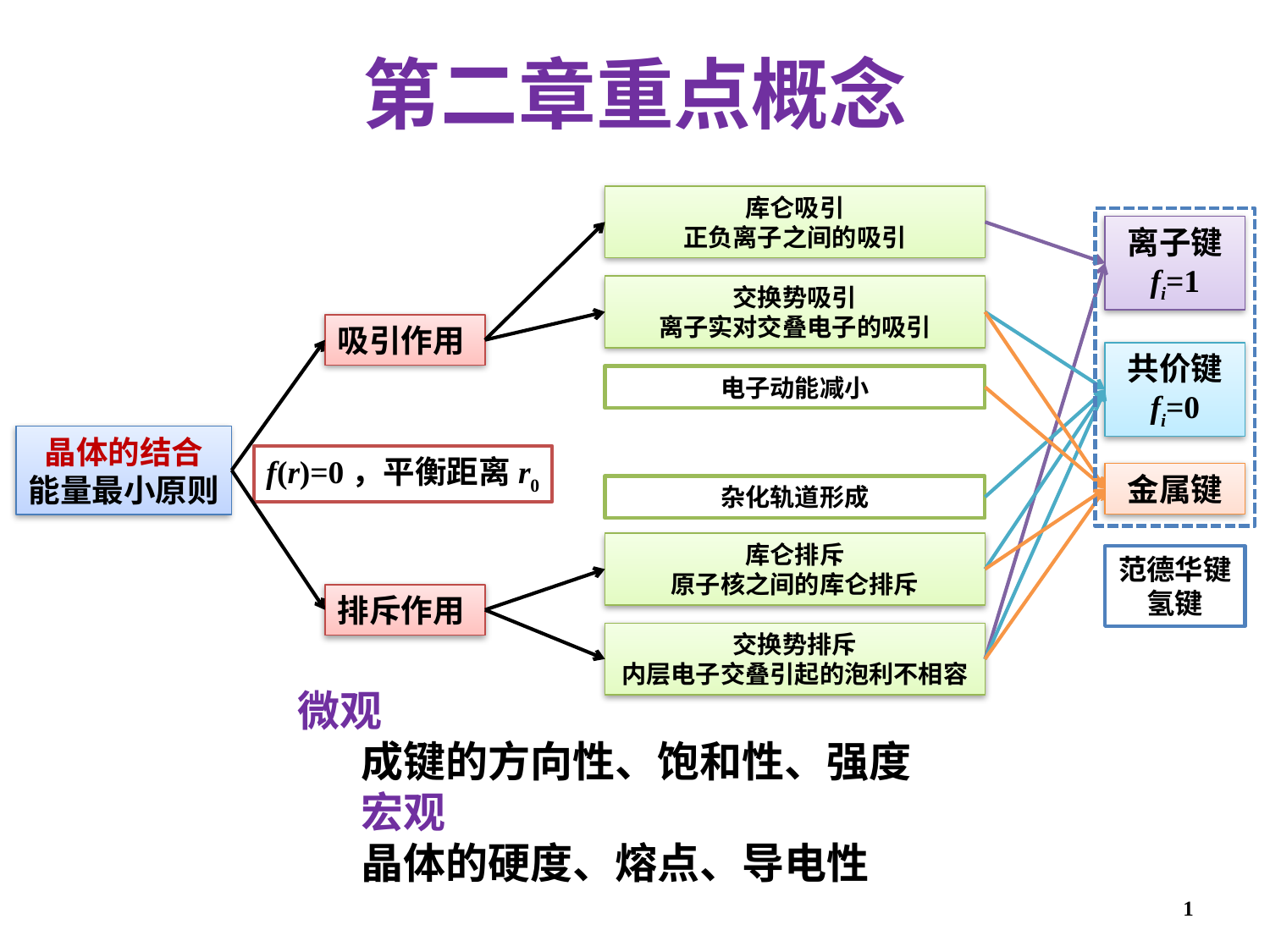

# 第二章重点概念
库仑吸引
正负离子之间的吸引

离子键
fi=1
交换势吸引
离子实对交叠电子的吸引
吸引作用
共价键
fi=0
电子动能减小
晶体的结合
能量最小原则
f(r)=0，平衡距离r0
金属键
杂化轨道形成
库仑排斥
原子核之间的库仑排斥
范德华键
氢键
排斥作用
交换势排斥
内层电子交叠引起的泡利不相容
微观
成键的方向性、饱和性、强度
宏观
晶体的硬度、熔点、导电性
1